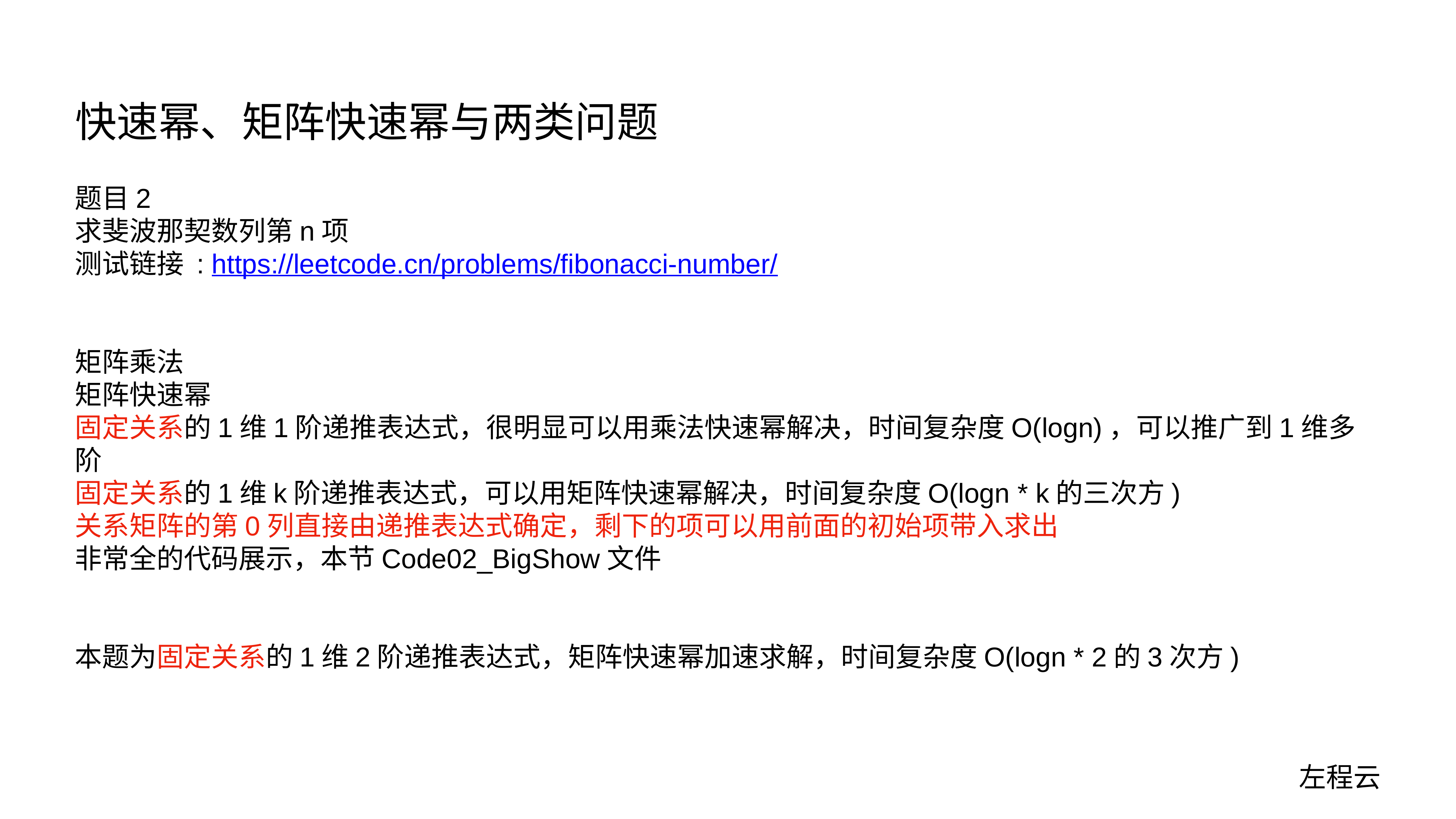

# 快速幂、矩阵快速幂与两类问题
题目2
求斐波那契数列第n项
测试链接 : https://leetcode.cn/problems/fibonacci-number/

矩阵乘法
矩阵快速幂
固定关系的1维1阶递推表达式，很明显可以用乘法快速幂解决，时间复杂度O(logn)，可以推广到1维多阶
固定关系的1维k阶递推表达式，可以用矩阵快速幂解决，时间复杂度O(logn * k的三次方)
关系矩阵的第0列直接由递推表达式确定，剩下的项可以用前面的初始项带入求出
非常全的代码展示，本节Code02_BigShow文件

本题为固定关系的1维2阶递推表达式，矩阵快速幂加速求解，时间复杂度O(logn * 2的3次方)
左程云